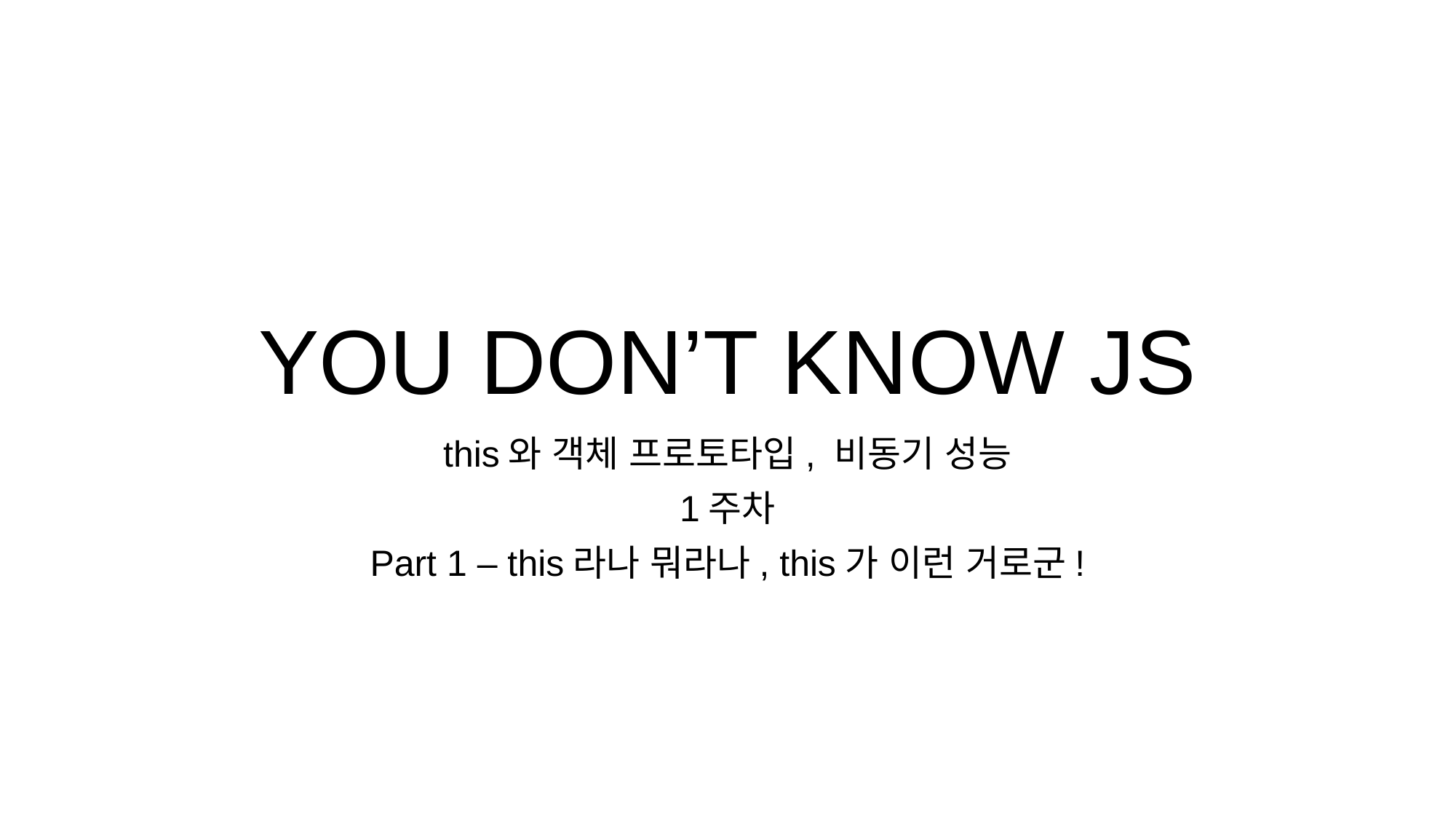

# YOU DON’T KNOW JS
this와 객체 프로토타입, 비동기 성능
1주차
Part 1 – this라나 뭐라나, this가 이런 거로군!